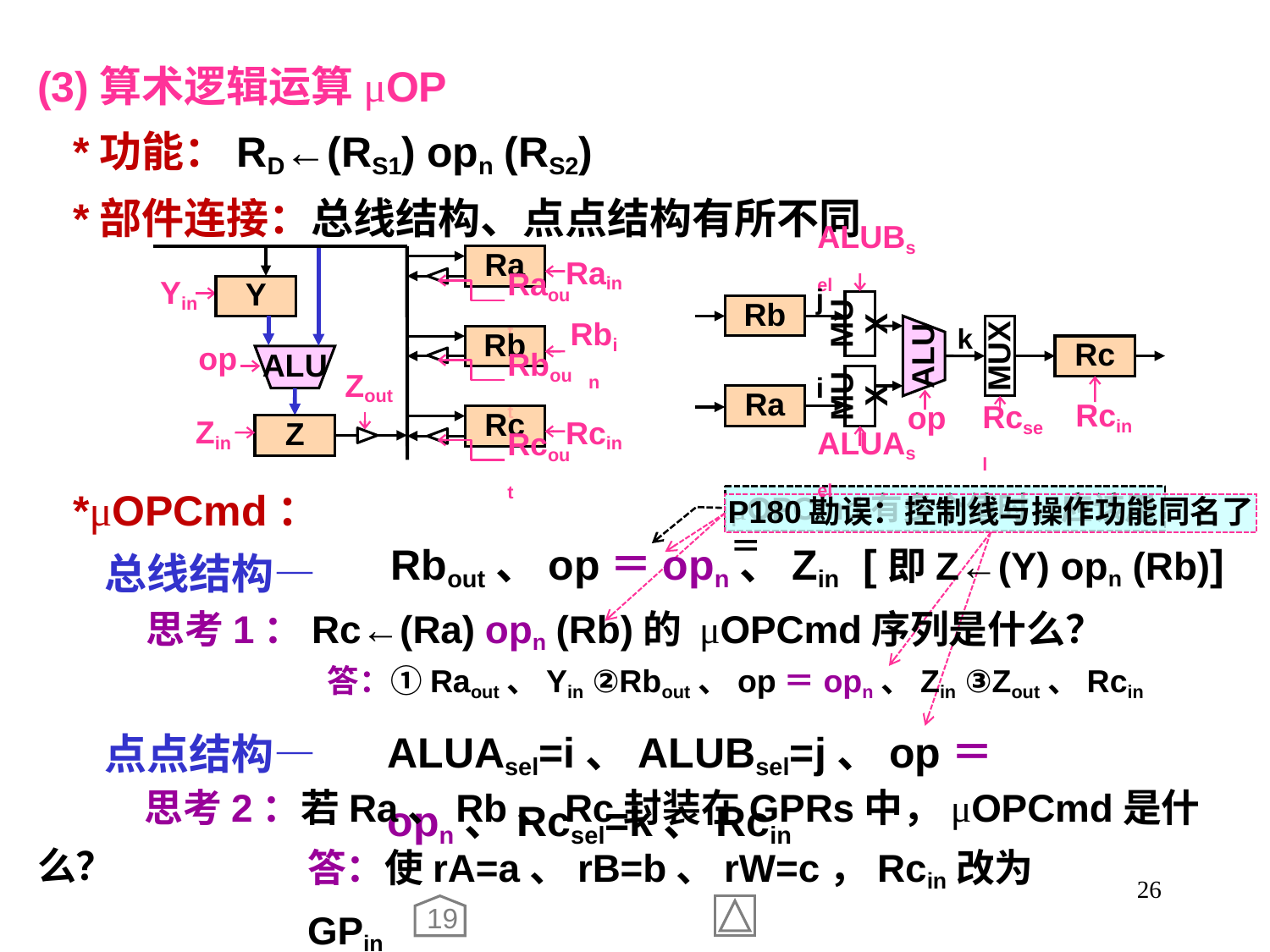

(3)算术逻辑运算μOP
   *功能：RD←(RS1) opn (RS2)
   *部件连接：总线结构、点点结构有所不同

   *μOPCmd：
      总线结构—

      点点结构—
ALUBsel
j
Rb
MUX
k
ALU
Rc
MUX
i
MUX
Ra
Rcin
op
Rcsel
ALUAsel
Ra
Rain

Yin
Y
Raout
Rb
Rbin
op

ALU
Rbout
Zout
Rc
Zin
Rcin
Z

Rcout
μOPCmd有多个值时，应该用＝
P180勘误：控制线与操作功能同名了
Rbout、op＝opn、Zin  [即Z←(Y) opn (Rb)]
           思考1：Rc←(Ra) opn (Rb)的 μOPCmd序列是什么？
答：①Raout、Yin ②Rbout、op＝opn、Zin ③Zout、Rcin
ALUAsel=i、ALUBsel=j、op＝opn、Rcsel=k、Rcin
           思考2：若Ra、Rb、Rc封装在GPRs中，μOPCmd是什么？
答：使rA=a、rB=b、rW=c，Rcin改为GPin
26

19